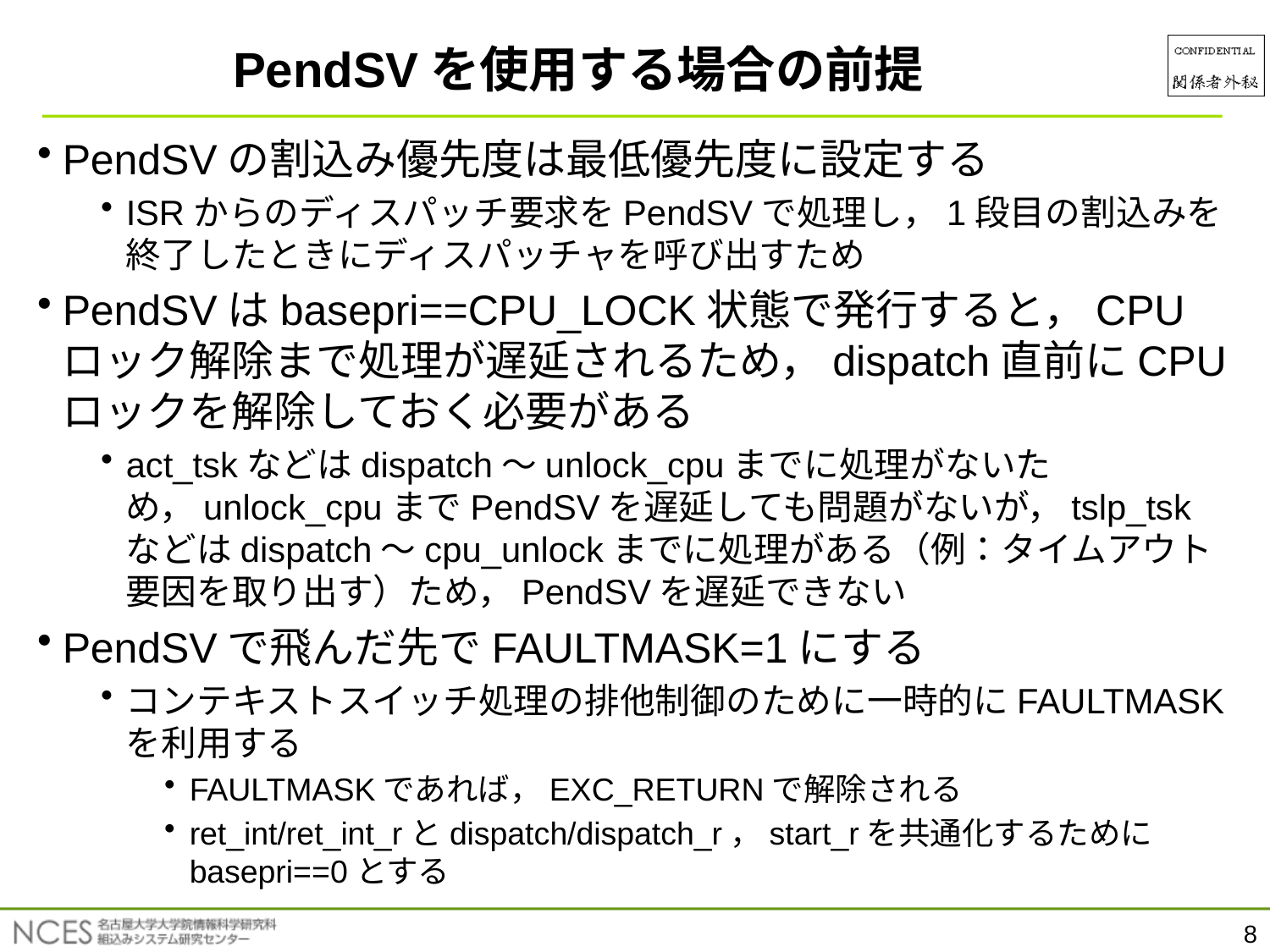

PendSVを使用する場合の前提
PendSVの割込み優先度は最低優先度に設定する
ISRからのディスパッチ要求をPendSVで処理し，1段目の割込みを終了したときにディスパッチャを呼び出すため
PendSVはbasepri==CPU_LOCK状態で発行すると，CPUロック解除まで処理が遅延されるため，dispatch直前にCPUロックを解除しておく必要がある
act_tskなどはdispatch〜unlock_cpuまでに処理がないため，unlock_cpuまでPendSVを遅延しても問題がないが，tslp_tskなどはdispatch〜cpu_unlockまでに処理がある（例：タイムアウト要因を取り出す）ため，PendSVを遅延できない
PendSVで飛んだ先でFAULTMASK=1にする
コンテキストスイッチ処理の排他制御のために一時的にFAULTMASKを利用する
FAULTMASKであれば，EXC_RETURNで解除される
ret_int/ret_int_rとdispatch/dispatch_r，start_rを共通化するためにbasepri==0とする

8